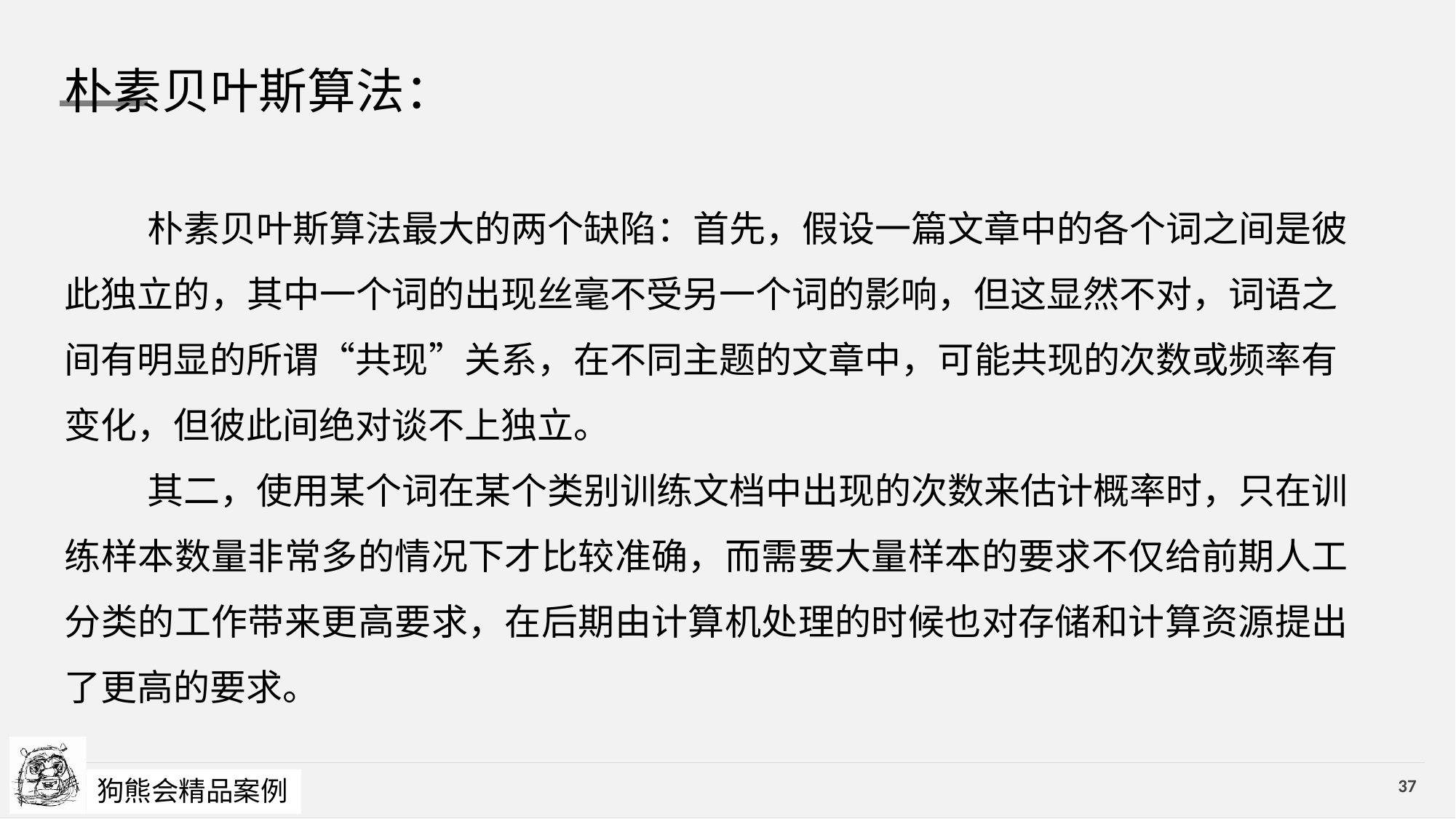

朴素贝叶斯算法：

         朴素贝叶斯算法最大的两个缺陷：首先，假设一篇文章中的各个词之间是彼此独立的，其中一个词的出现丝毫不受另一个词的影响，但这显然不对，词语之间有明显的所谓“共现”关系，在不同主题的文章中，可能共现的次数或频率有变化，但彼此间绝对谈不上独立。
         其二，使用某个词在某个类别训练文档中出现的次数来估计概率时，只在训练样本数量非常多的情况下才比较准确，而需要大量样本的要求不仅给前期人工分类的工作带来更高要求，在后期由计算机处理的时候也对存储和计算资源提出了更高的要求。

COMP

ANG LOGO OR NAME

狗熊会精品案例
37